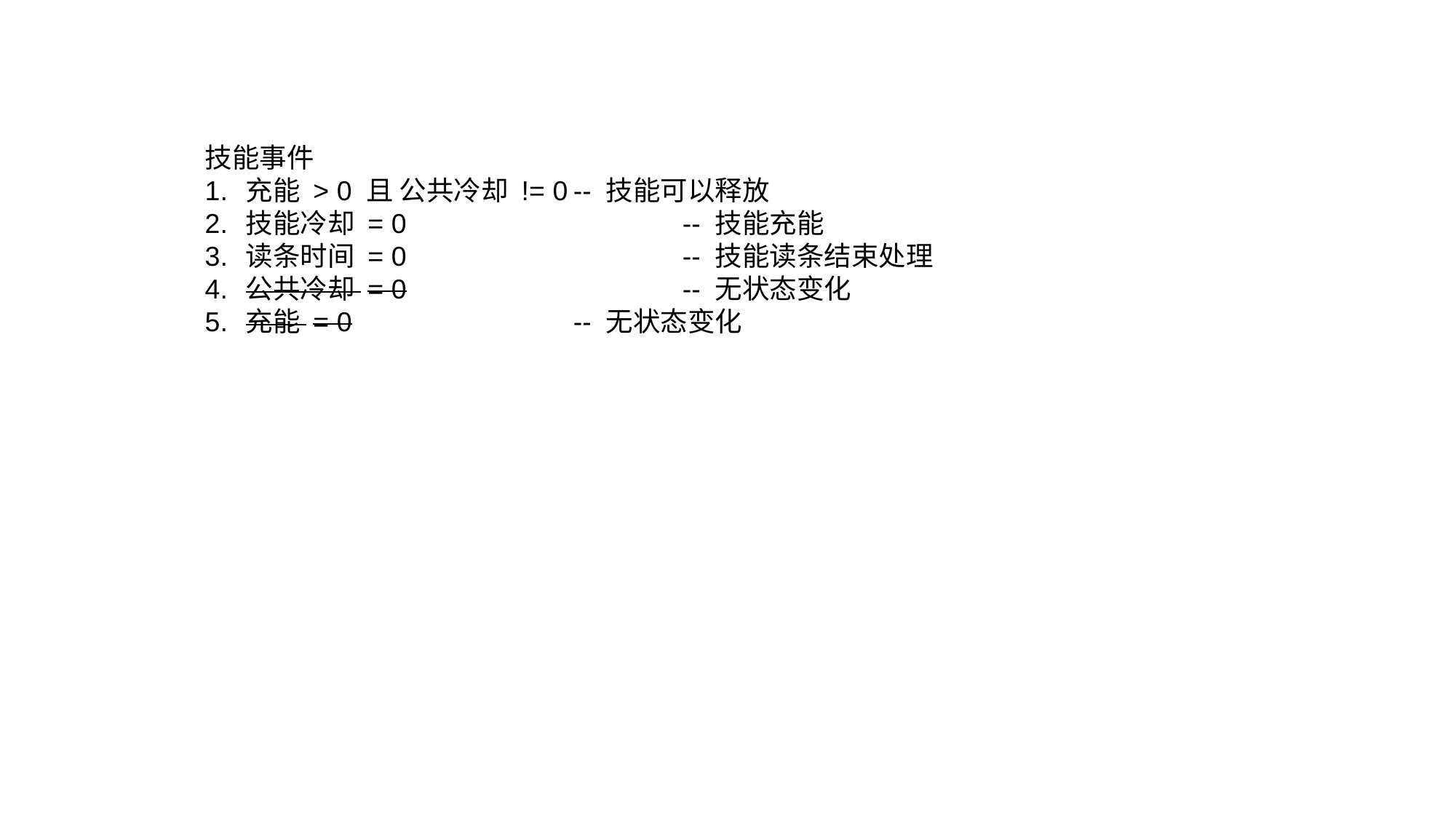

技能事件
充能 > 0 且 公共冷却 != 0	-- 技能可以释放
技能冷却 = 0			-- 技能充能
读条时间 = 0			-- 技能读条结束处理
公共冷却 = 0			-- 无状态变化
充能 = 0			-- 无状态变化